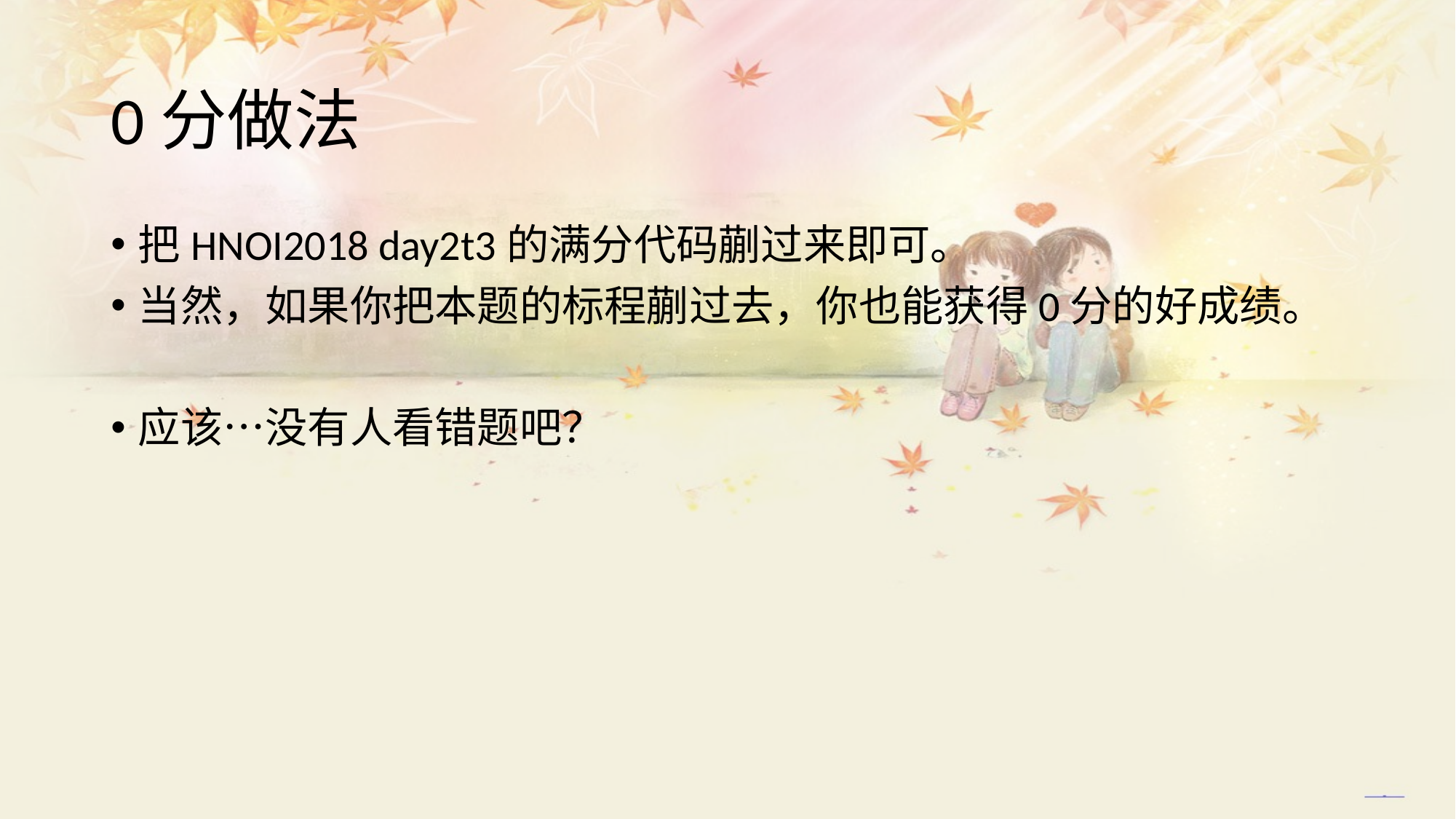

# 0分做法
把HNOI2018 day2t3的满分代码蒯过来即可。
当然，如果你把本题的标程蒯过去，你也能获得0分的好成绩。

应该…没有人看错题吧？